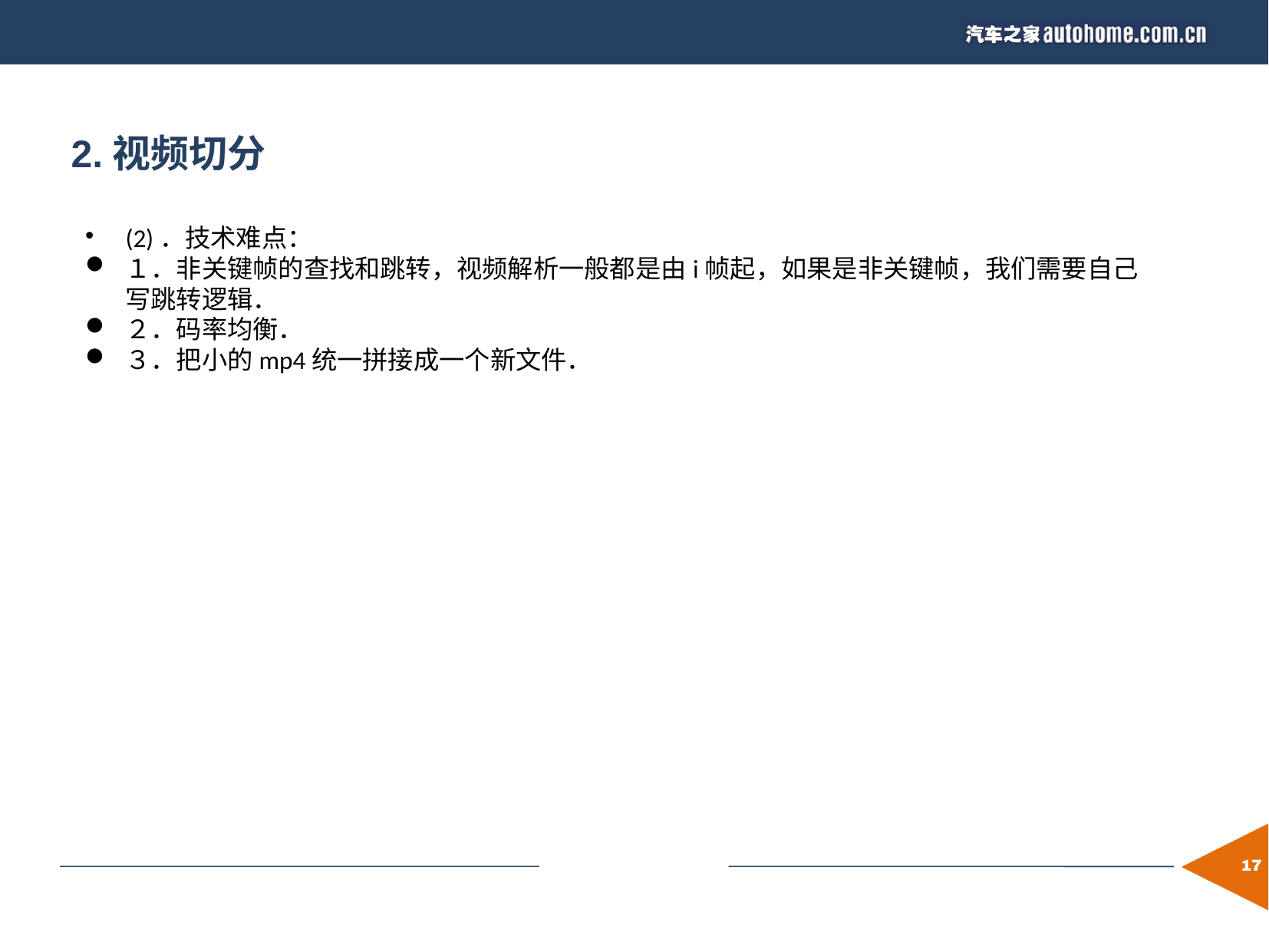

2.视频切分
(2)．技术难点：
１．非关键帧的查找和跳转，视频解析一般都是由i帧起，如果是非关键帧，我们需要自己写跳转逻辑．
２．码率均衡．
３．把小的mp4统一拼接成一个新文件．
17